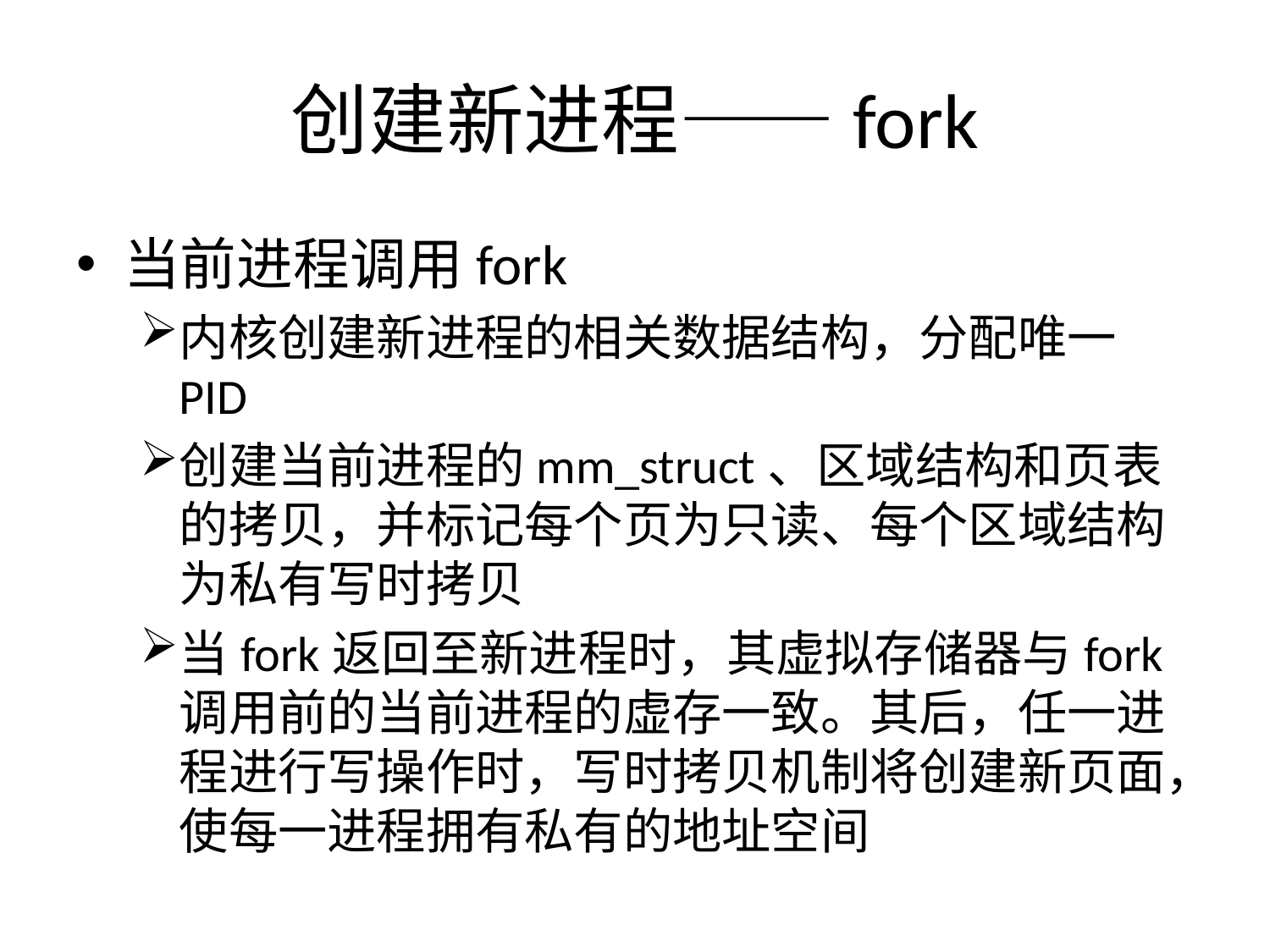

# 创建新进程——fork
当前进程调用fork
内核创建新进程的相关数据结构，分配唯一PID
创建当前进程的mm_struct、区域结构和页表的拷贝，并标记每个页为只读、每个区域结构为私有写时拷贝
当fork返回至新进程时，其虚拟存储器与fork调用前的当前进程的虚存一致。其后，任一进程进行写操作时，写时拷贝机制将创建新页面，使每一进程拥有私有的地址空间